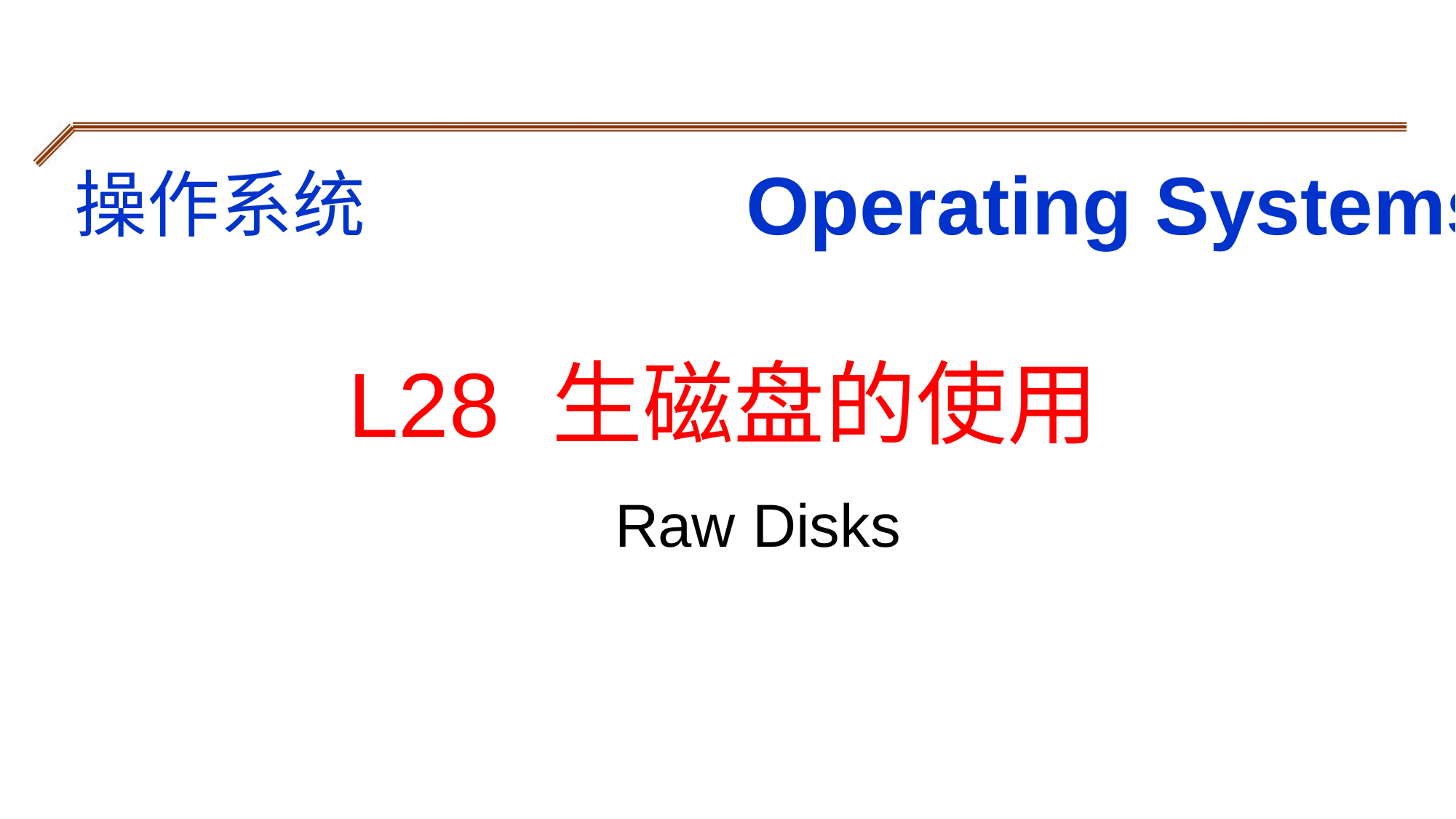

Operating Systems
操作系统
L28 生磁盘的使用
Raw Disks